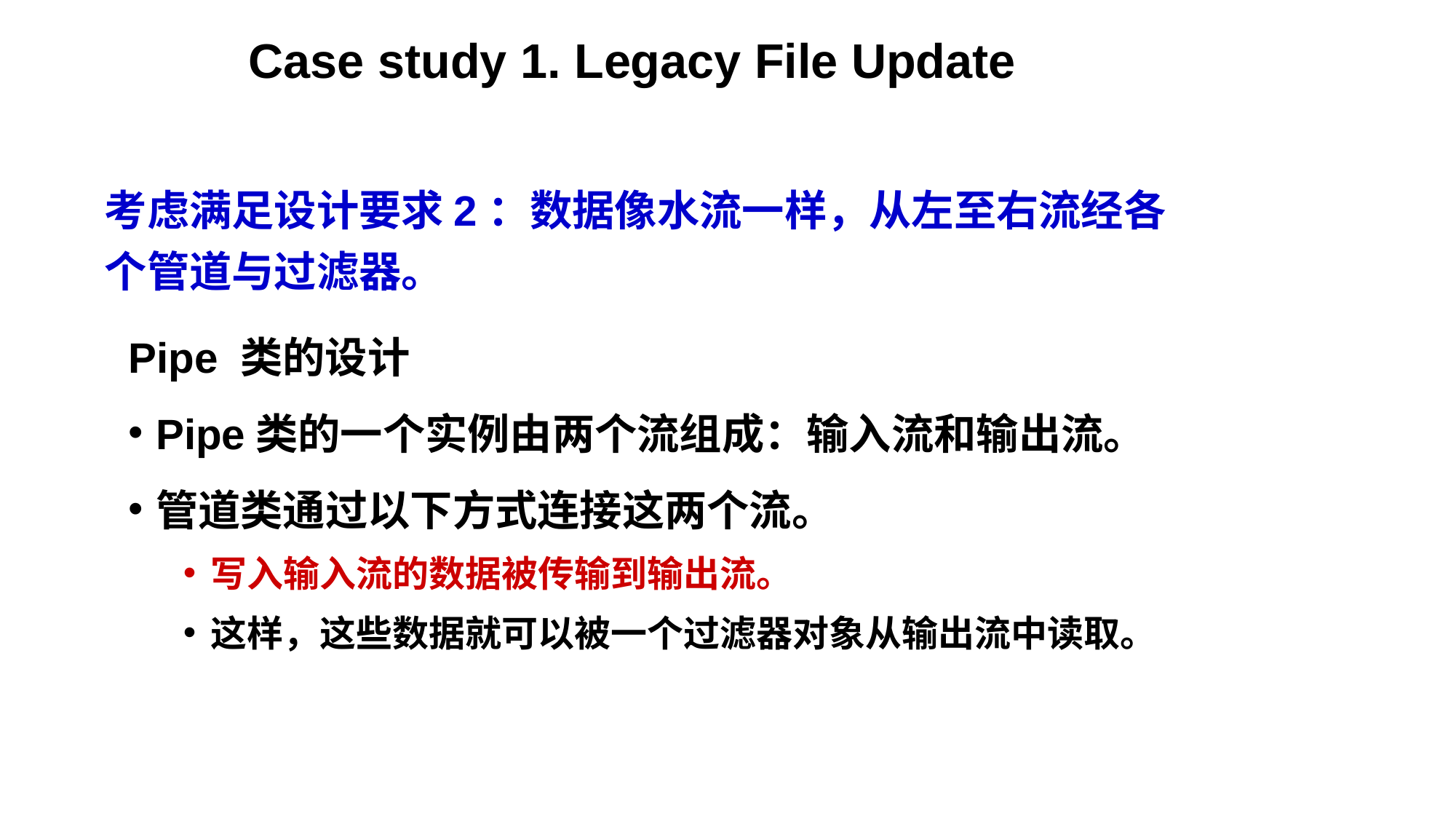

Case study 1. Legacy File Update
考虑满足设计要求2：数据像水流一样，从左至右流经各个管道与过滤器。
Pipe 类的设计
Pipe类的一个实例由两个流组成：输入流和输出流。
管道类通过以下方式连接这两个流。
写入输入流的数据被传输到输出流。
这样，这些数据就可以被一个过滤器对象从输出流中读取。